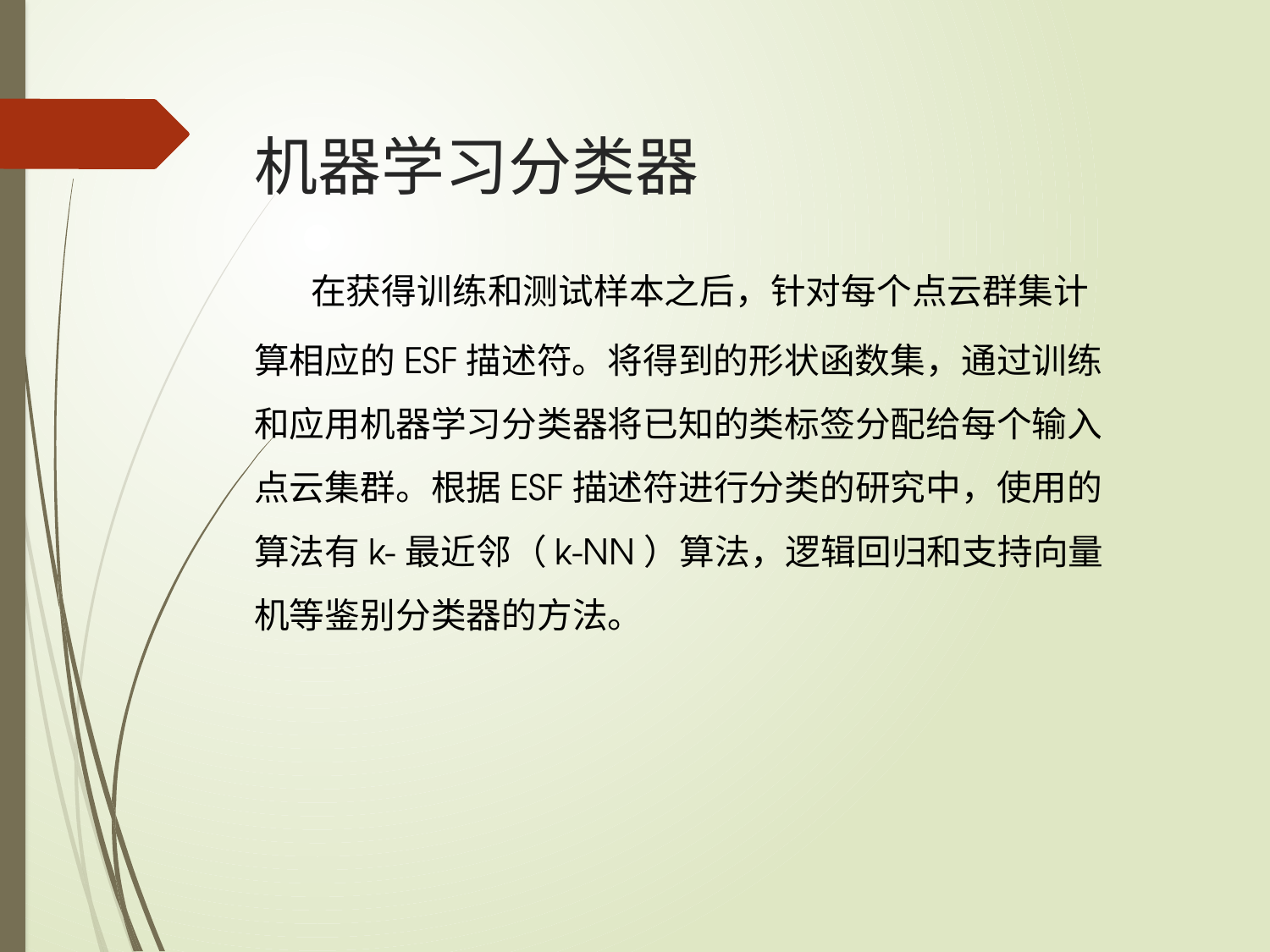

# 机器学习分类器 在获得训练和测试样本之后，针对每个点云群集计算相应的ESF描述符。将得到的形状函数集，通过训练和应用机器学习分类器将已知的类标签分配给每个输入点云集群。根据ESF描述符进行分类的研究中，使用的算法有k-最近邻（k-NN）算法，逻辑回归和支持向量机等鉴别分类器的方法。